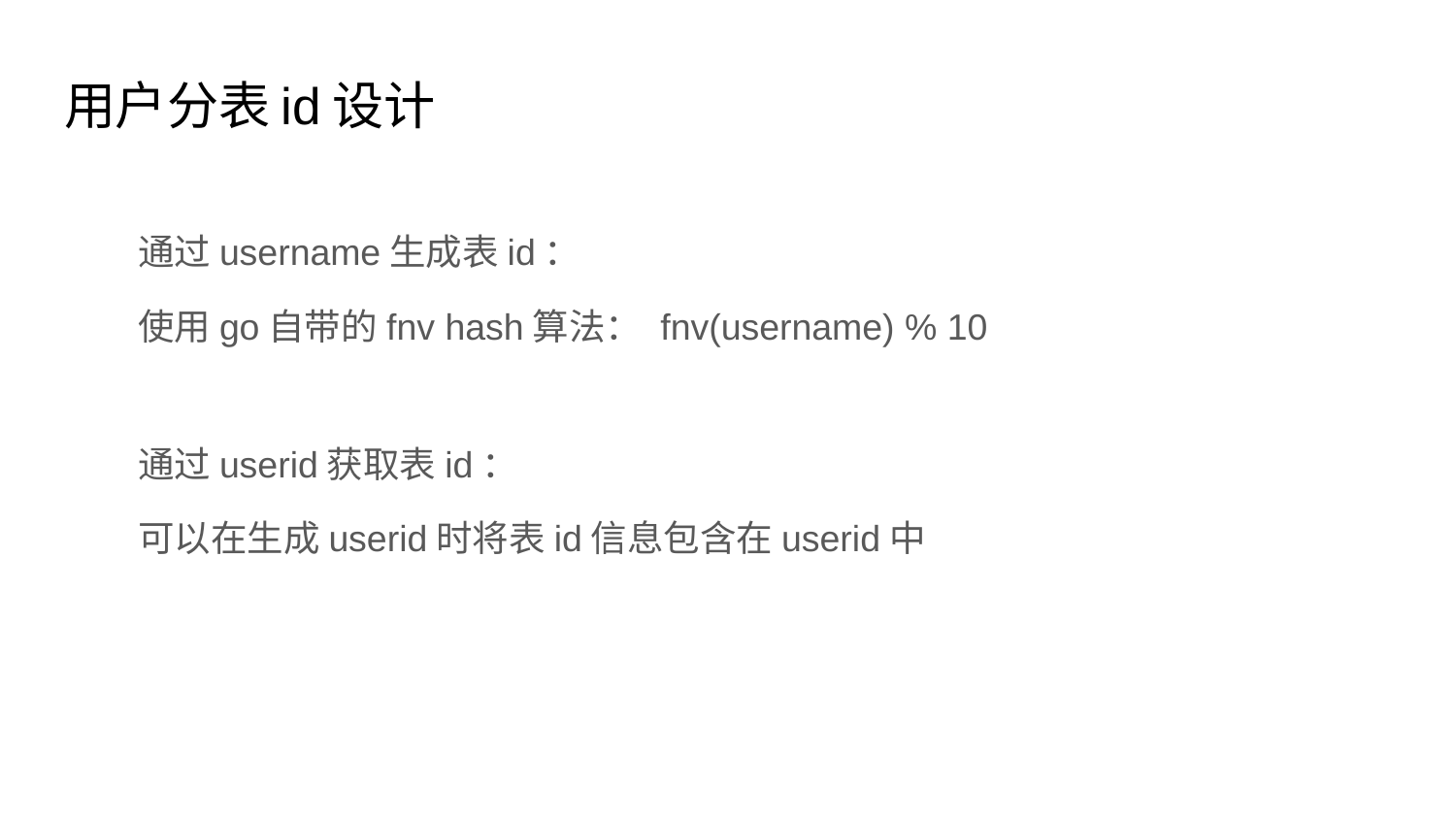

# 用户分表id设计
通过username生成表id：
使用go自带的fnv hash算法： fnv(username) % 10

通过userid获取表id：
可以在生成userid时将表id信息包含在userid中